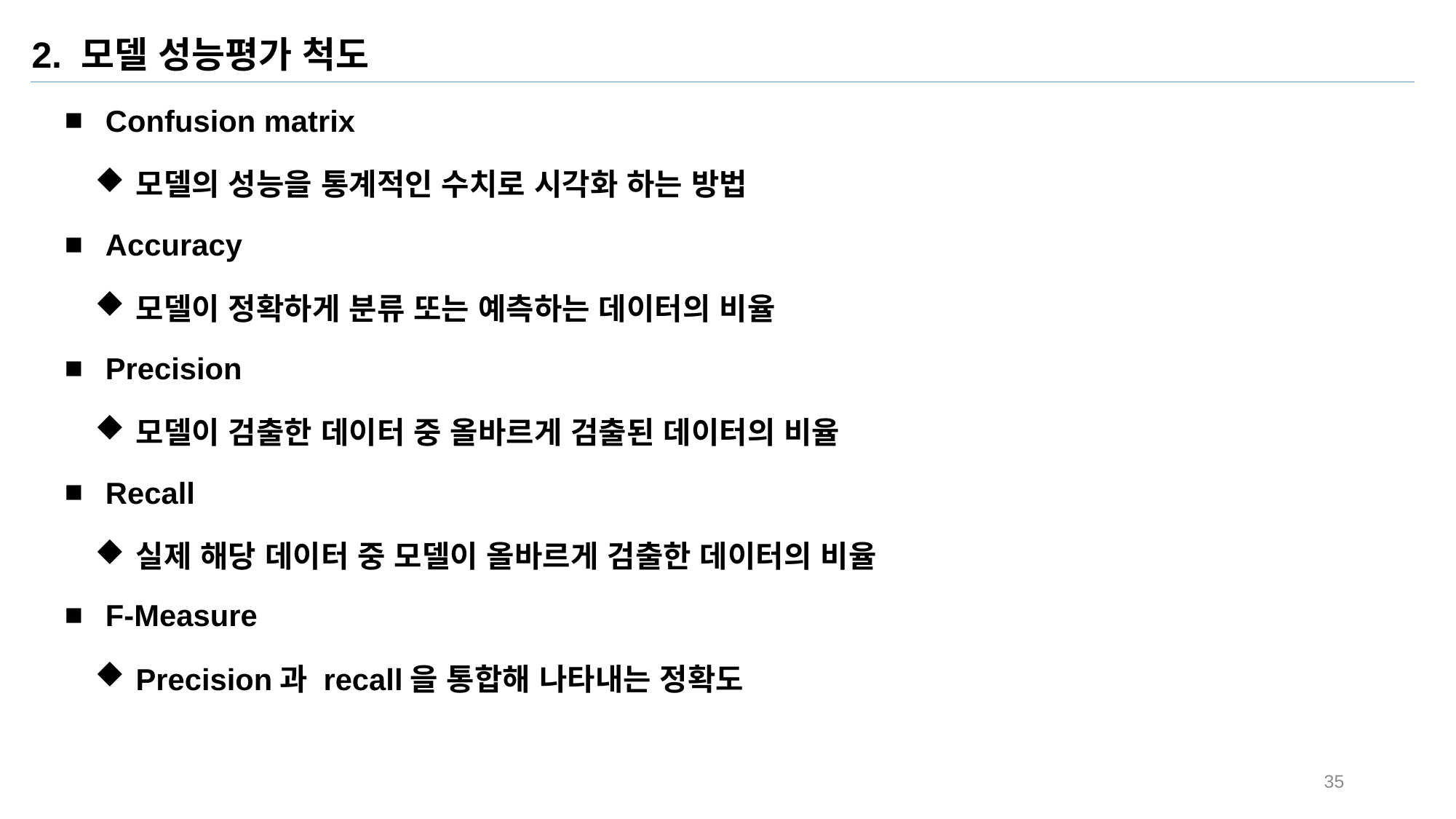

2. 모델 성능평가 척도
Confusion matrix
모델의 성능을 통계적인 수치로 시각화 하는 방법
Accuracy
모델이 정확하게 분류 또는 예측하는 데이터의 비율
Precision
모델이 검출한 데이터 중 올바르게 검출된 데이터의 비율
Recall
실제 해당 데이터 중 모델이 올바르게 검출한 데이터의 비율
F-Measure
Precision과 recall을 통합해 나타내는 정확도
35